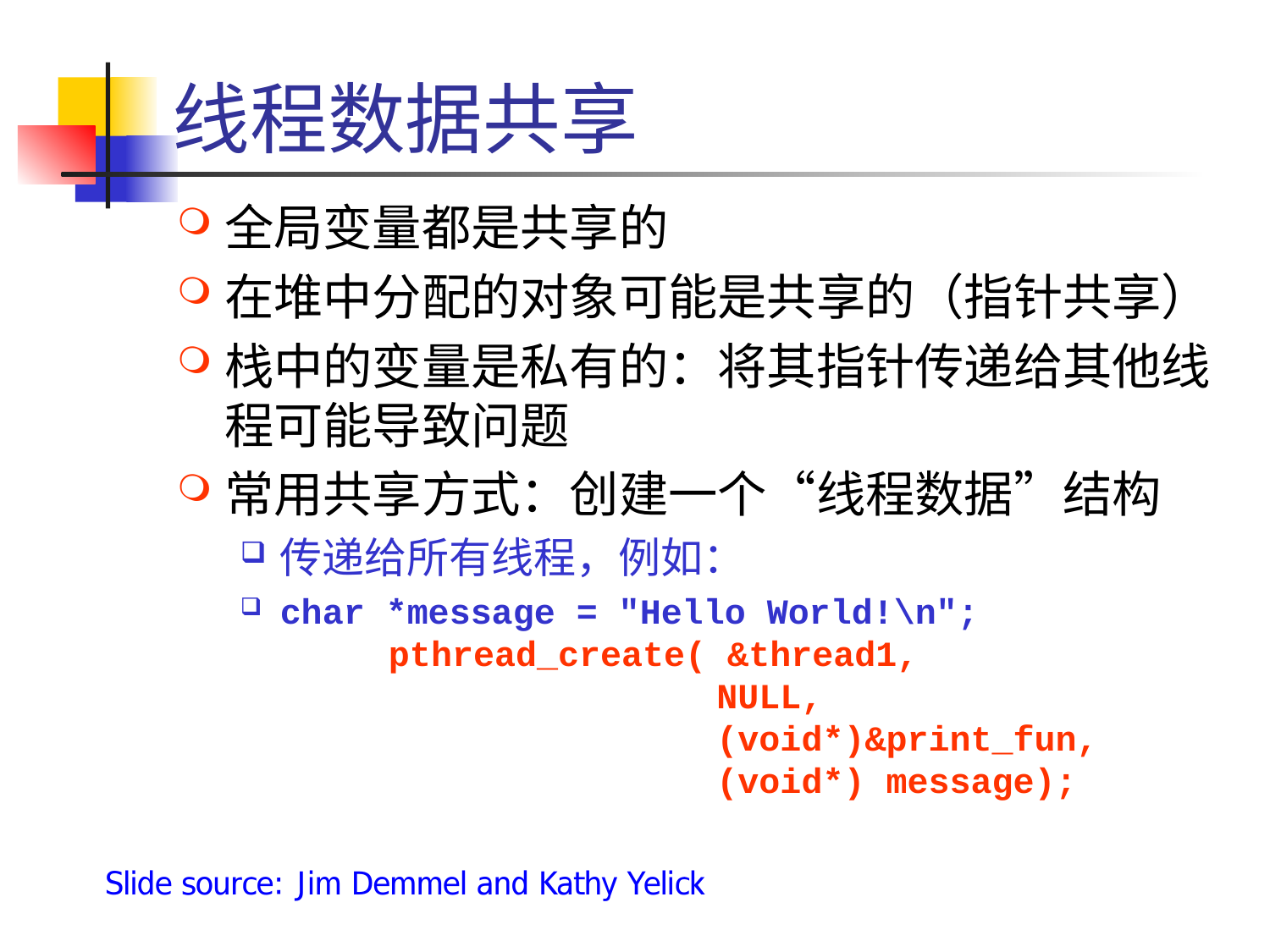

# 线程数据共享
全局变量都是共享的
在堆中分配的对象可能是共享的（指针共享）
栈中的变量是私有的：将其指针传递给其他线程可能导致问题
常用共享方式：创建一个“线程数据”结构
传递给所有线程，例如：
char *message = "Hello World!\n";
    pthread_create( &thread1,
		   		NULL,
	 		      (void*)&print_fun,
			      (void*) message);
Slide source: Jim Demmel and Kathy Yelick